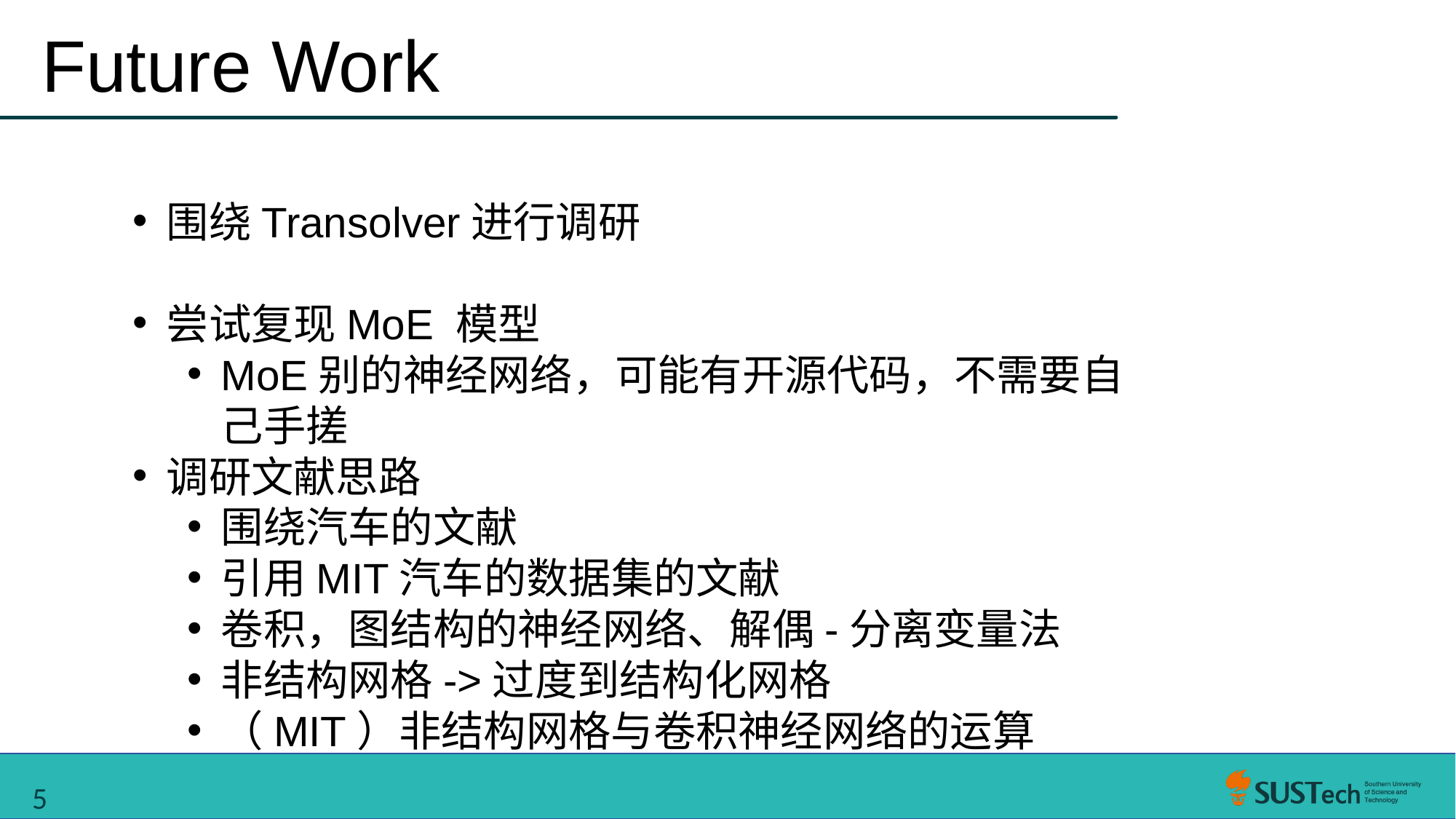

Future Work

围绕Transolver进行调研

尝试复现MoE 模型
MoE别的神经网络，可能有开源代码，不需要自己手搓
调研文献思路
围绕汽车的文献
引用MIT汽车的数据集的文献
卷积，图结构的神经网络、解偶-分离变量法
非结构网格->过度到结构化网格
（MIT）非结构网格与卷积神经网络的运算